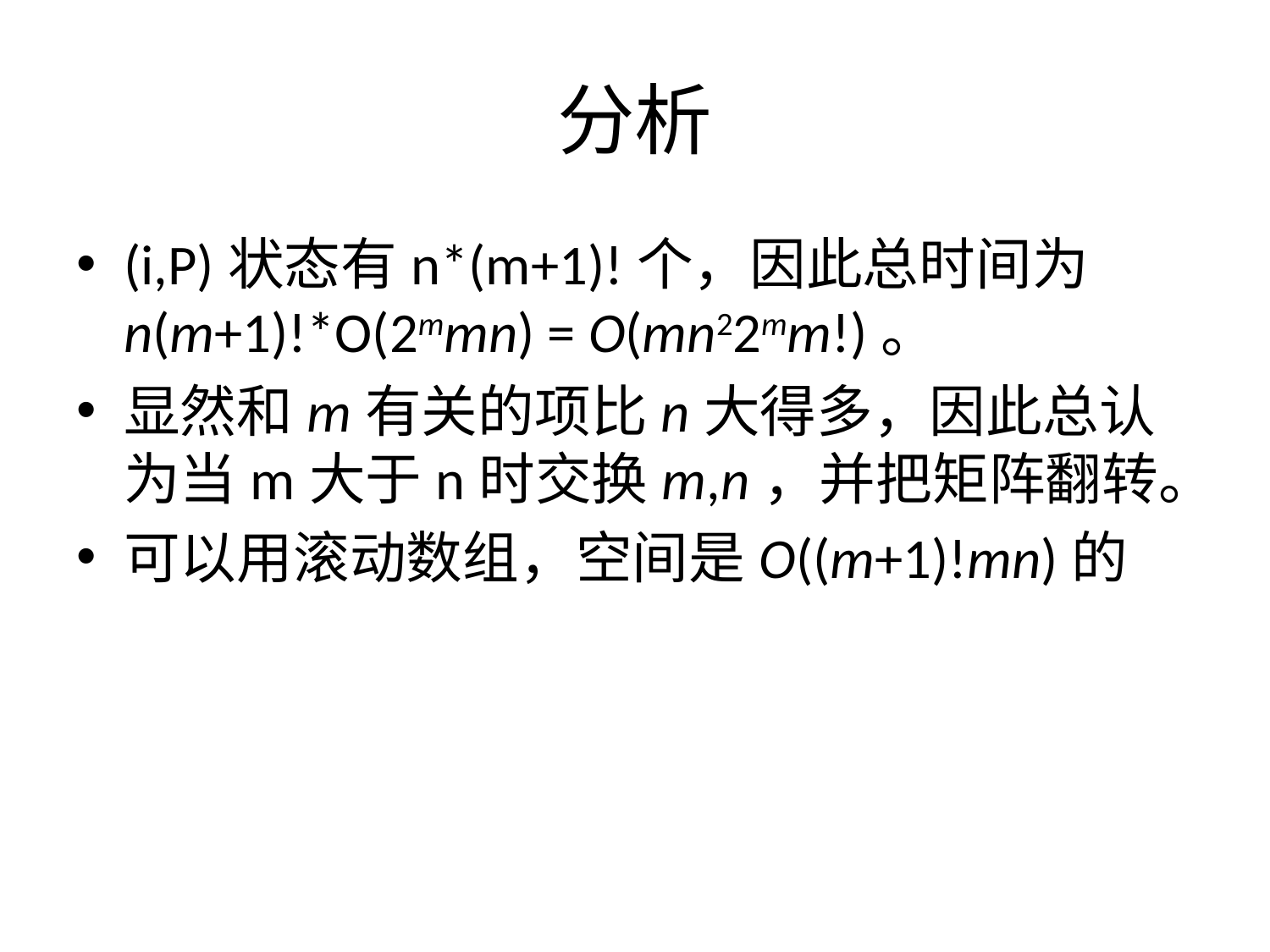

# 分析
(i,P)状态有n*(m+1)!个，因此总时间为n(m+1)!*O(2mmn) = O(mn22mm!)。
显然和m有关的项比n大得多，因此总认为当m大于n时交换m,n，并把矩阵翻转。
可以用滚动数组，空间是O((m+1)!mn)的